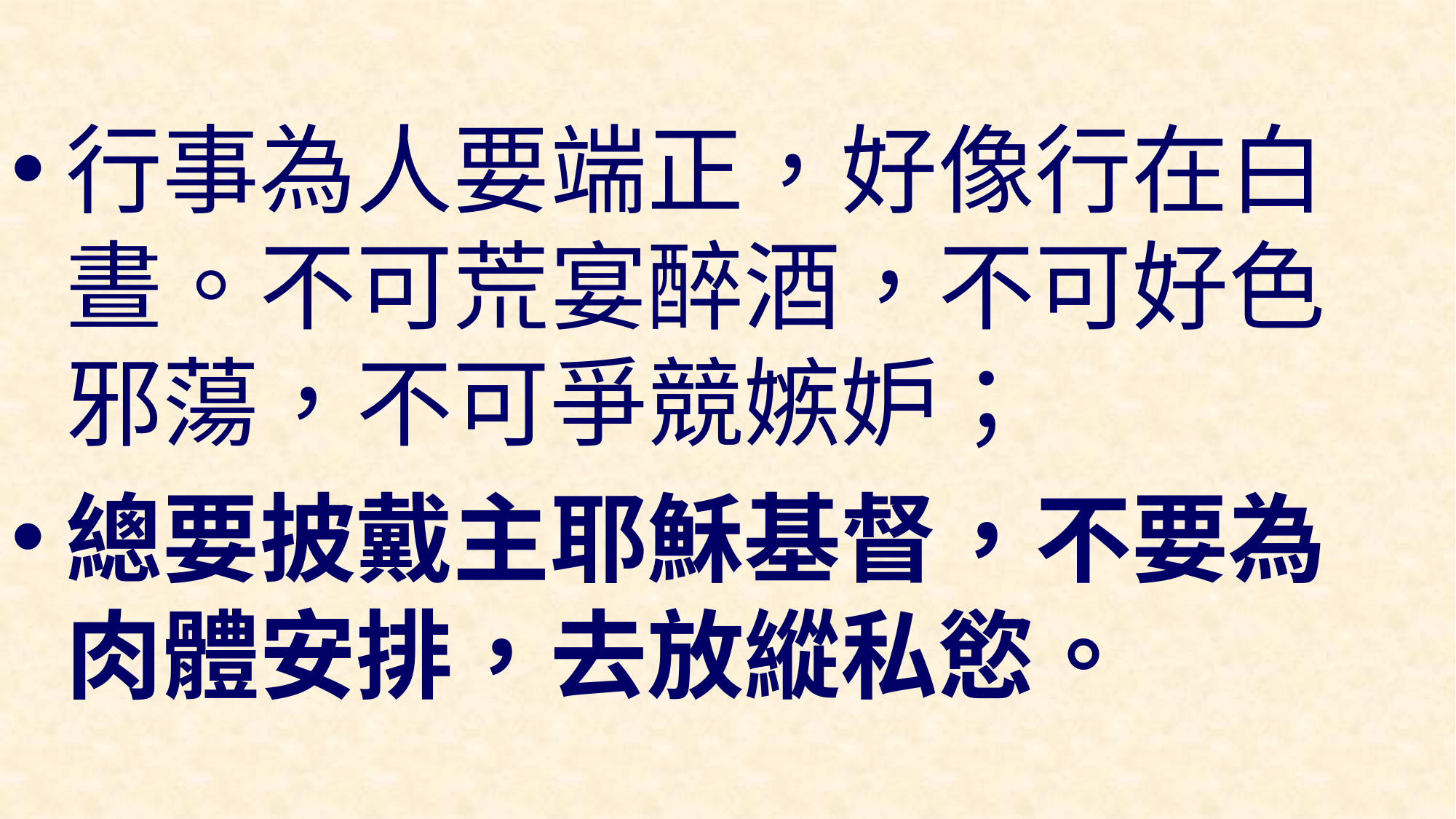

行事為人要端正，好像行在白晝。不可荒宴醉酒，不可好色邪蕩，不可爭競嫉妒；
總要披戴主耶穌基督，不要為肉體安排，去放縱私慾。